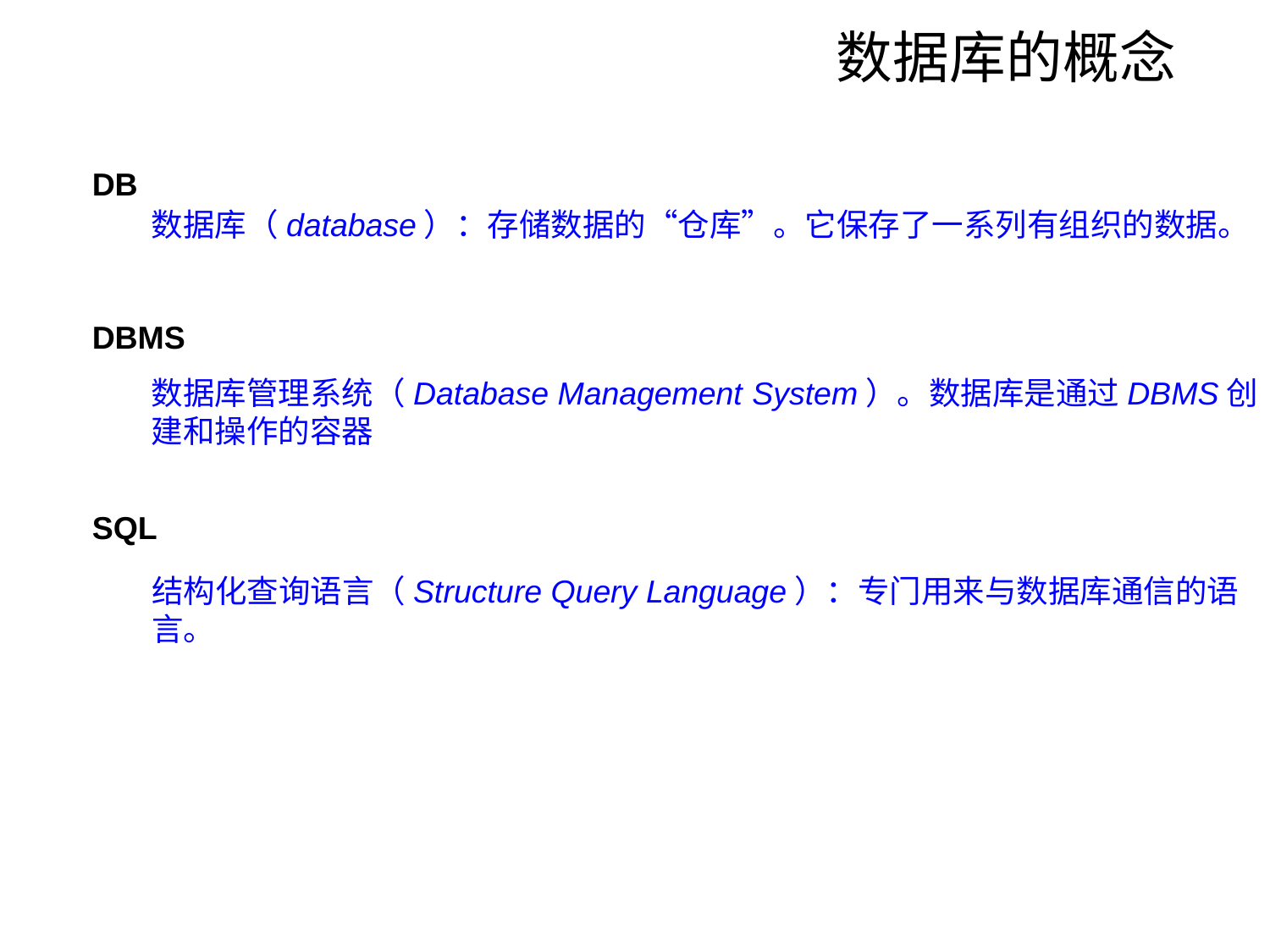

数据库的概念
#
DB
数据库（database）：存储数据的“仓库”。它保存了一系列有组织的数据。
DBMS
数据库管理系统（Database Management System）。数据库是通过DBMS创
建和操作的容器
SQL
结构化查询语言（Structure Query Language）：专门用来与数据库通信的语
言。